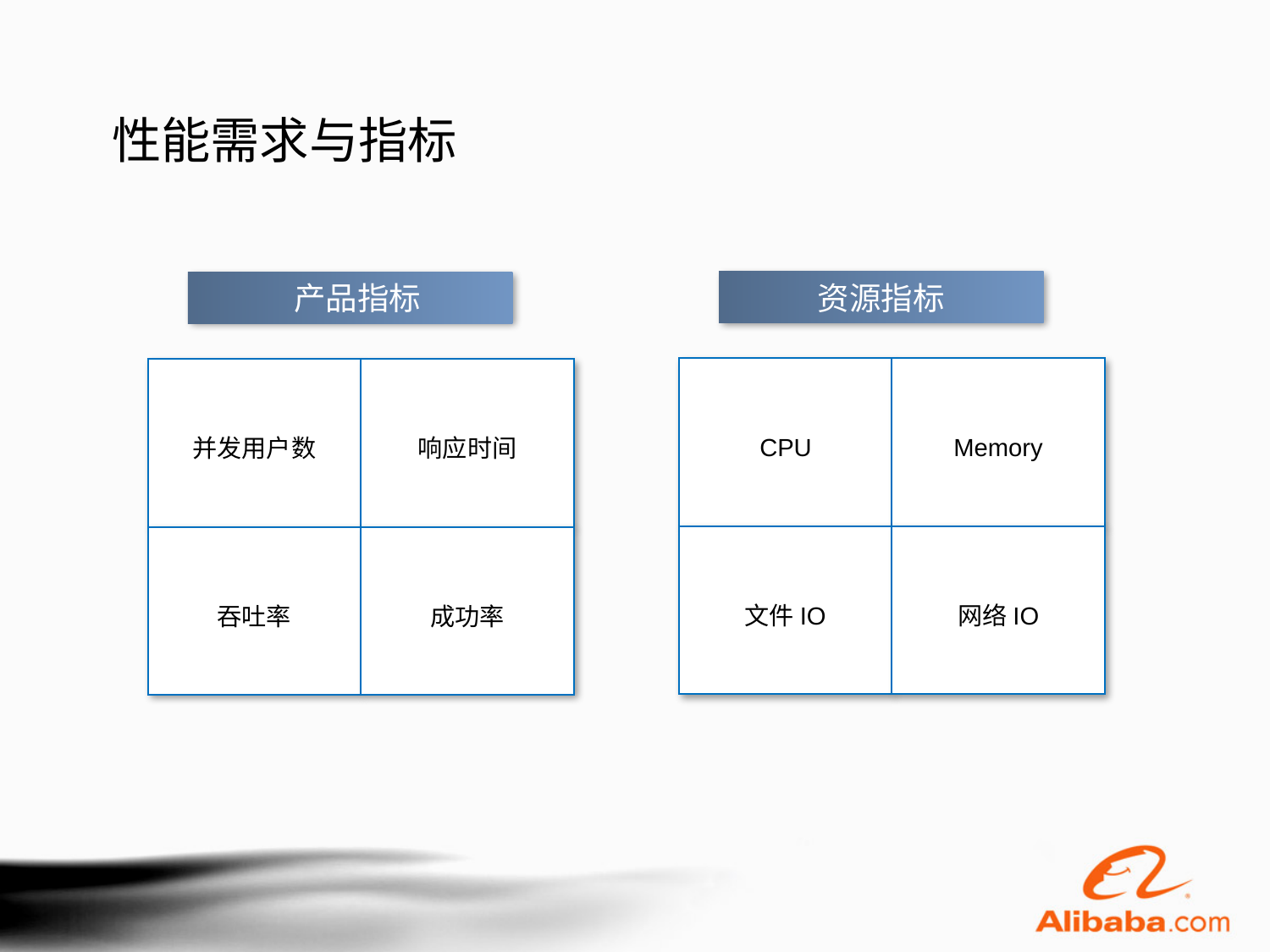

# 性能需求与指标
资源指标
CPU
Memory
文件IO
网络IO
 产品指标
并发用户数
响应时间
吞吐率
成功率